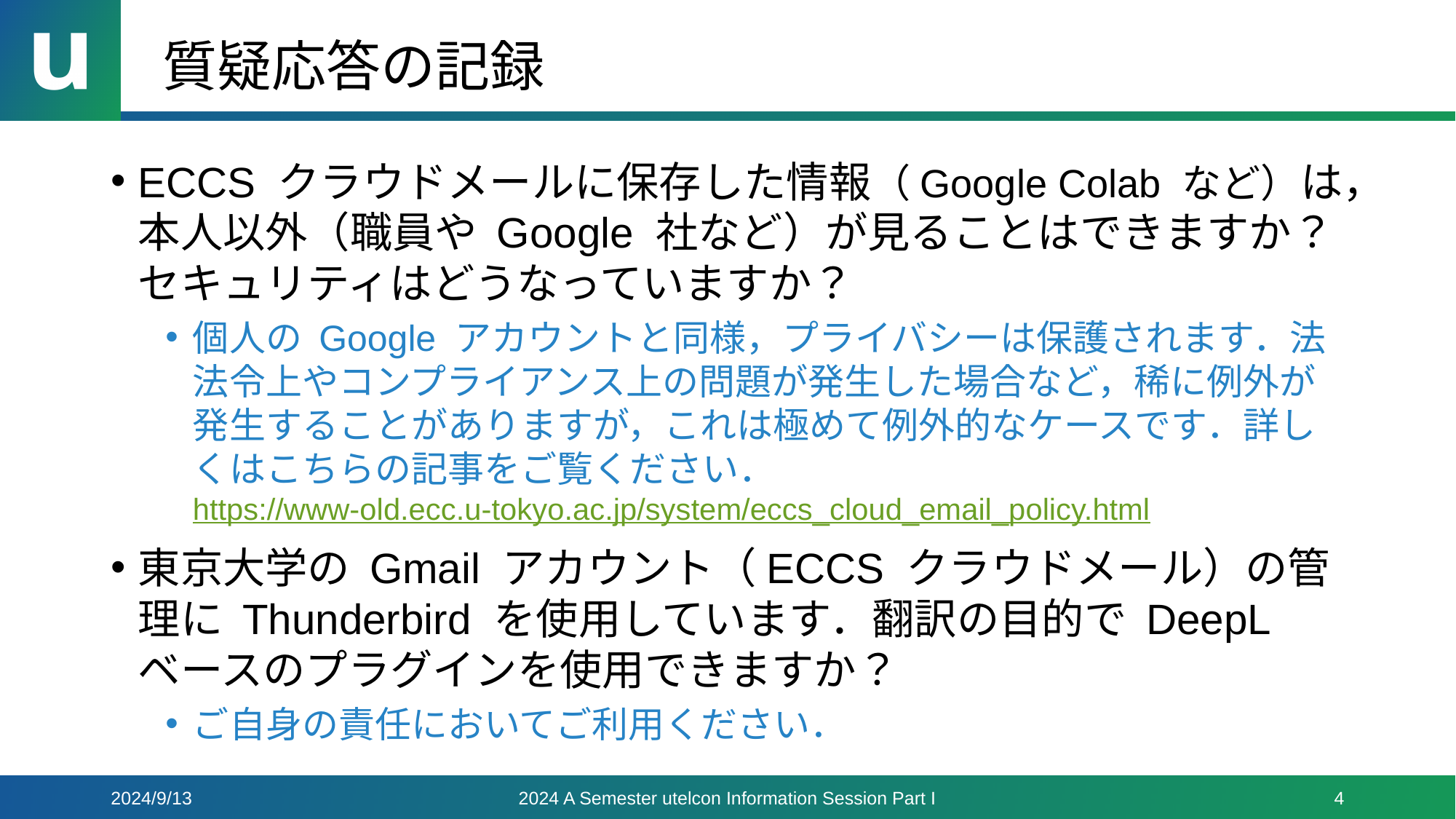

# 質疑応答の記録
ECCS クラウドメールに保存した情報（Google Colab など）は，本人以外（職員や Google 社など）が見ることはできますか？
セキュリティはどうなっていますか？
個人の Google アカウントと同様，プライバシーは保護されます．法法令上やコンプライアンス上の問題が発生した場合など，稀に例外が発生することがありますが，これは極めて例外的なケースです．詳しくはこちらの記事をご覧ください．
https://www-old.ecc.u-tokyo.ac.jp/system/eccs_cloud_email_policy.html
東京大学の Gmail アカウント（ECCS クラウドメール）の管理に Thunderbird を使用しています．翻訳の目的で DeepL ベースのプラグインを使用できますか？
ご自身の責任においてご利用ください．
2024/9/13
2024 A Semester utelcon Information Session Part I
4